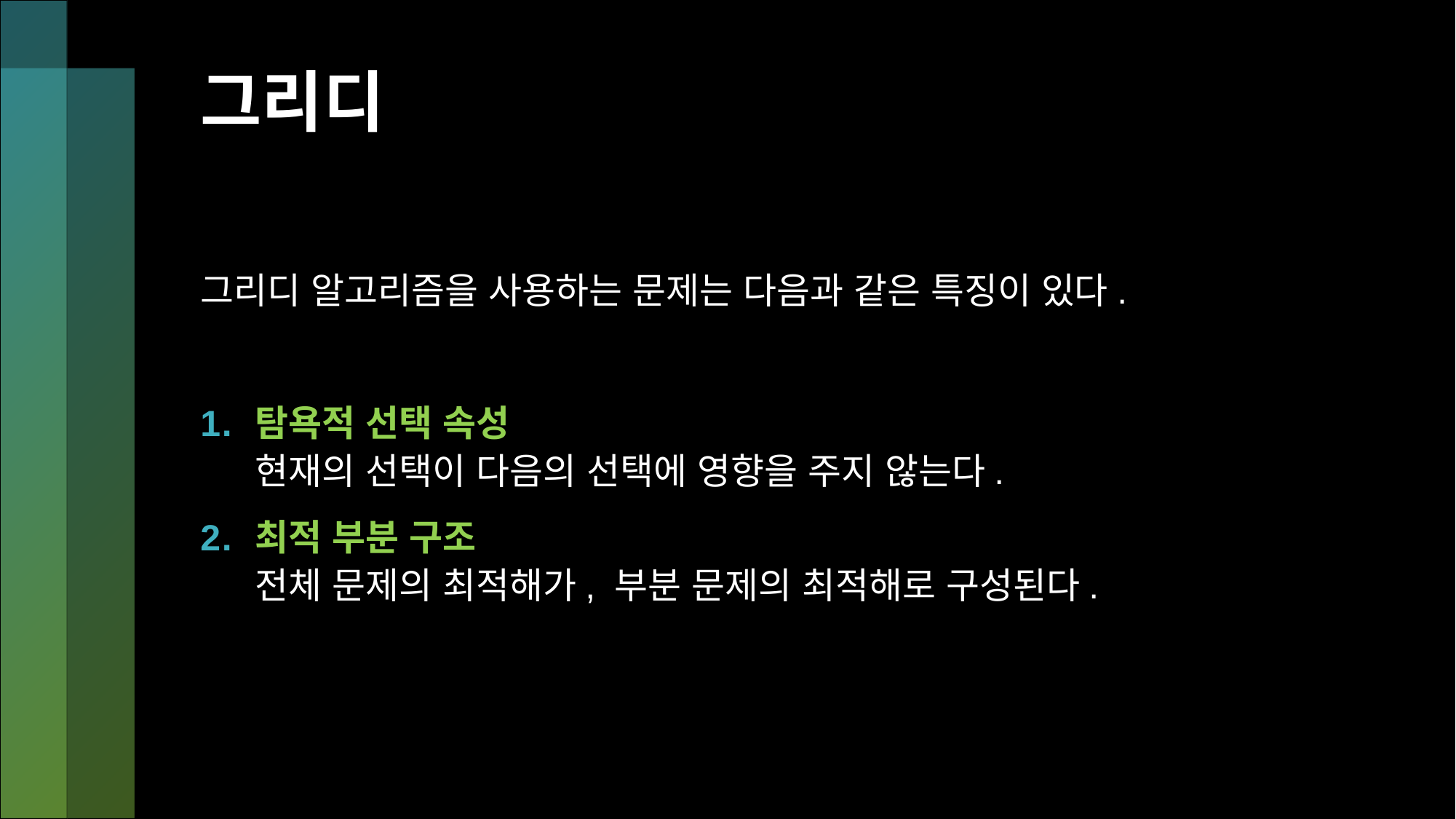

# 그리디
그리디 알고리즘을 사용하는 문제는 다음과 같은 특징이 있다.

탐욕적 선택 속성
현재의 선택이 다음의 선택에 영향을 주지 않는다.
최적 부분 구조
전체 문제의 최적해가, 부분 문제의 최적해로 구성된다.